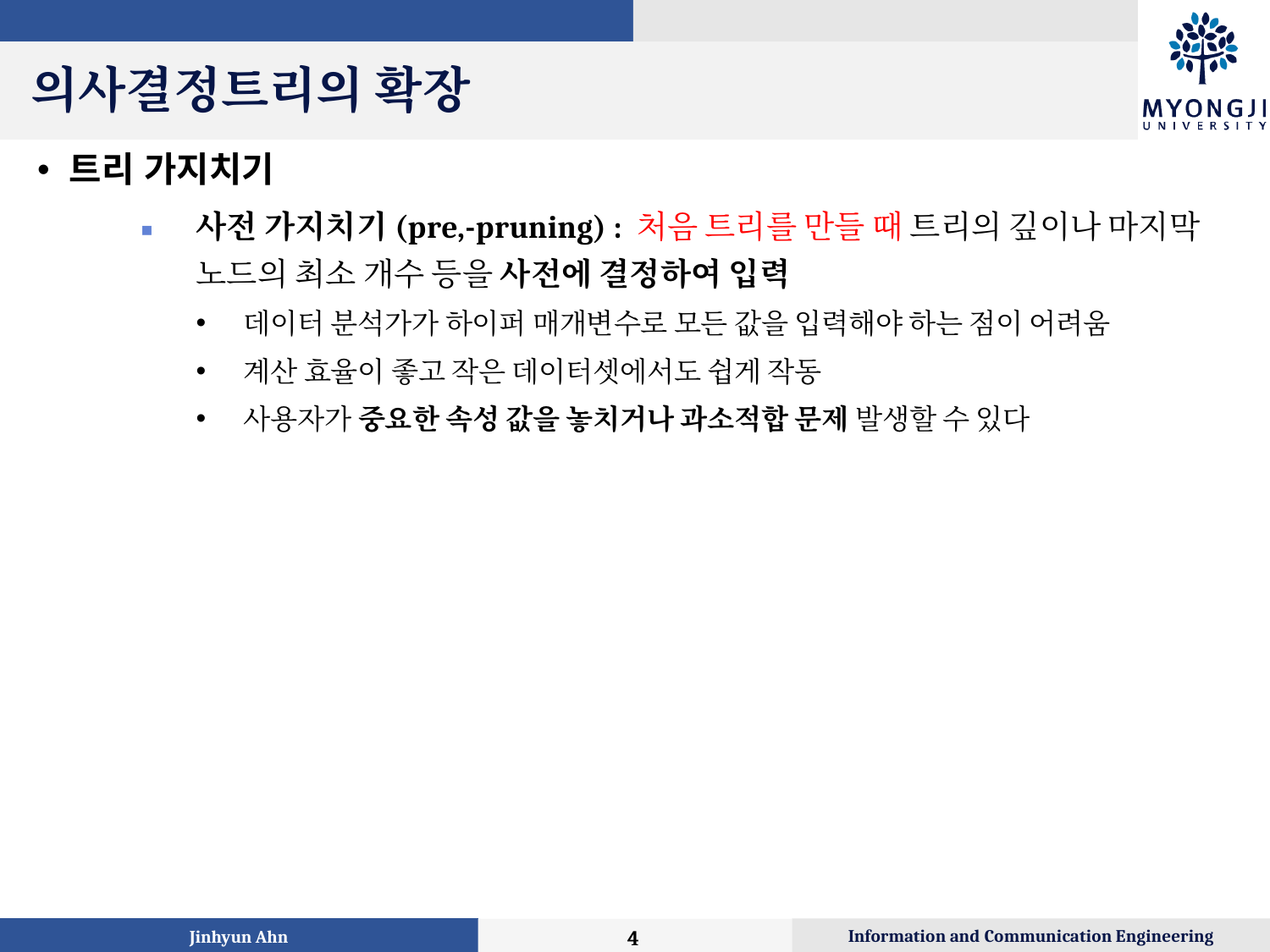

# 의사결정트리의 확장
트리 가지치기
사전 가지치기(pre,-pruning) : 처음 트리를 만들 때 트리의 깊이나 마지막 노드의 최소 개수 등을 사전에 결정하여 입력
데이터 분석가가 하이퍼 매개변수로 모든 값을 입력해야 하는 점이 어려움
계산 효율이 좋고 작은 데이터셋에서도 쉽게 작동
사용자가 중요한 속성 값을 놓치거나 과소적합 문제 발생할 수 있다

Jinhyun Ahn
4